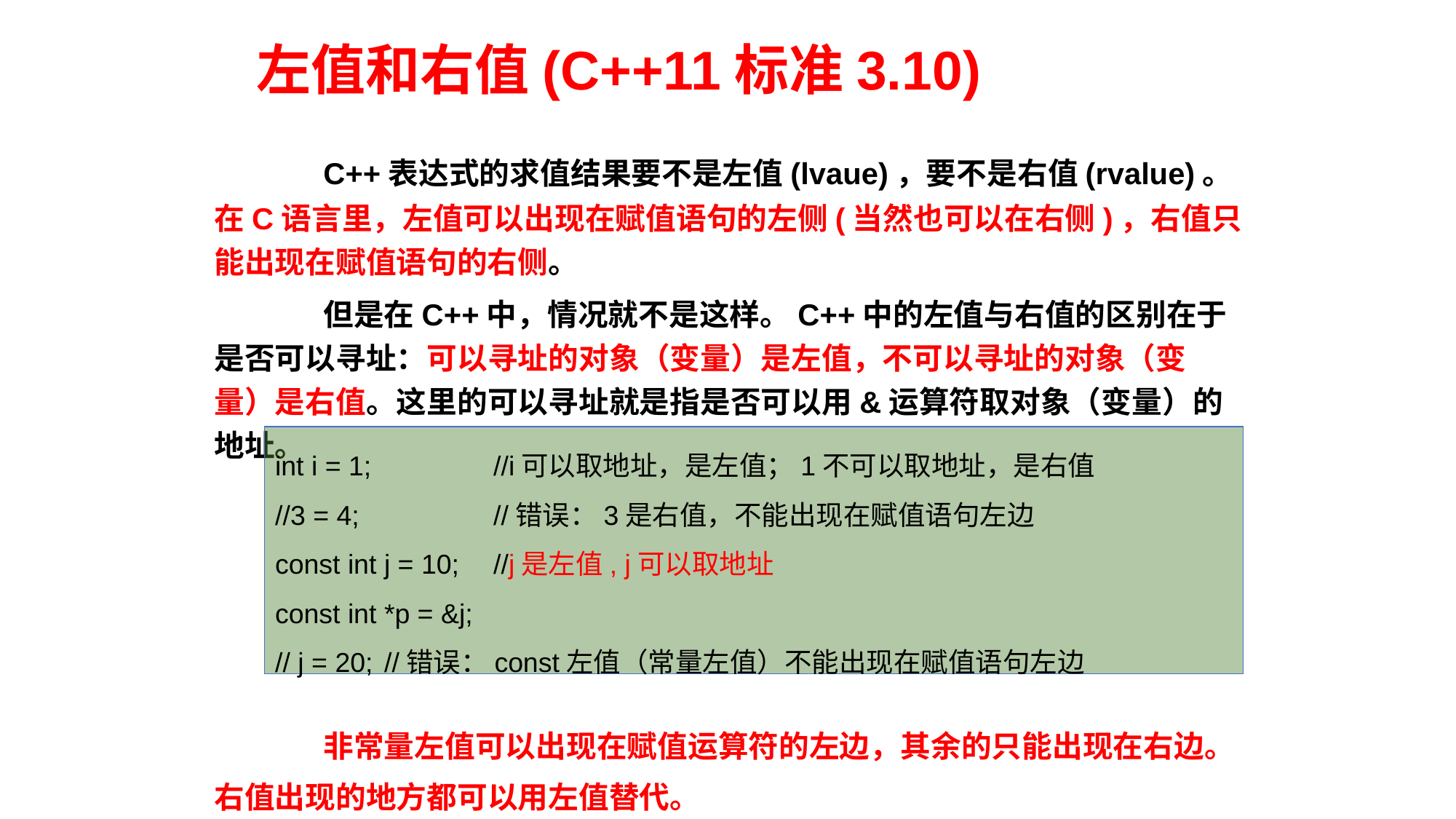

# 左值和右值(C++11标准3.10)
	C++表达式的求值结果要不是左值(lvaue)，要不是右值(rvalue)。在C语言里，左值可以出现在赋值语句的左侧(当然也可以在右侧)，右值只能出现在赋值语句的右侧。
	但是在C++中，情况就不是这样。C++中的左值与右值的区别在于是否可以寻址：可以寻址的对象（变量）是左值，不可以寻址的对象（变量）是右值。这里的可以寻址就是指是否可以用&运算符取对象（变量）的地址。

	非常量左值可以出现在赋值运算符的左边，其余的只能出现在右边。右值出现的地方都可以用左值替代。
int i = 1;  	//i可以取地址，是左值；1不可以取地址，是右值
//3 = 4;		//错误：3是右值，不能出现在赋值语句左边
const int j = 10; 	//j是左值, j可以取地址
const int *p = &j;
// j = 20;	//错误：const左值（常量左值）不能出现在赋值语句左边